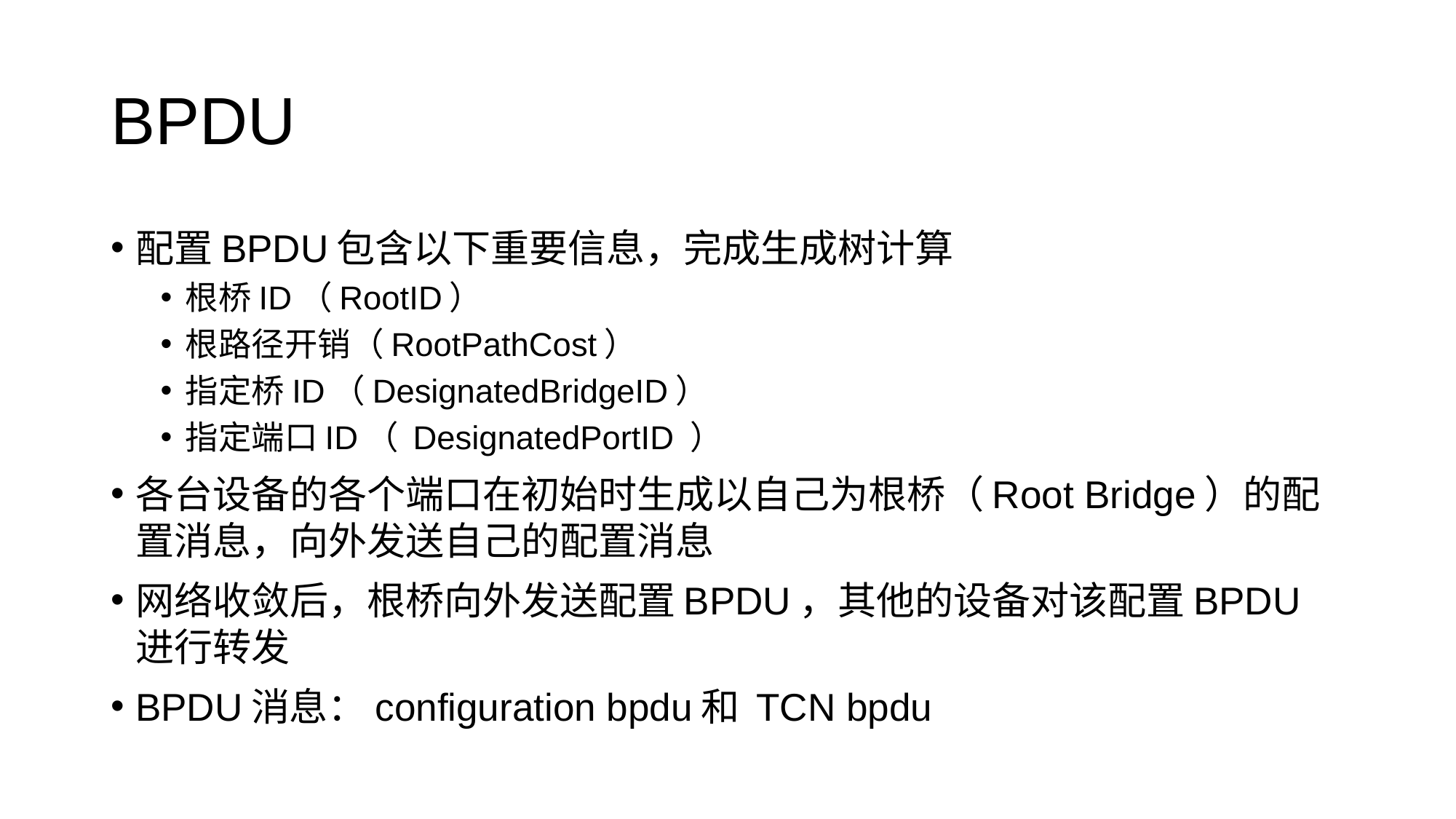

# BPDU
配置BPDU包含以下重要信息，完成生成树计算
根桥ID（RootID）
根路径开销（RootPathCost）
指定桥ID（DesignatedBridgeID）
指定端口ID（ DesignatedPortID ）
各台设备的各个端口在初始时生成以自己为根桥（Root Bridge）的配置消息，向外发送自己的配置消息
网络收敛后，根桥向外发送配置BPDU，其他的设备对该配置BPDU进行转发
BPDU消息：configuration bpdu和 TCN bpdu